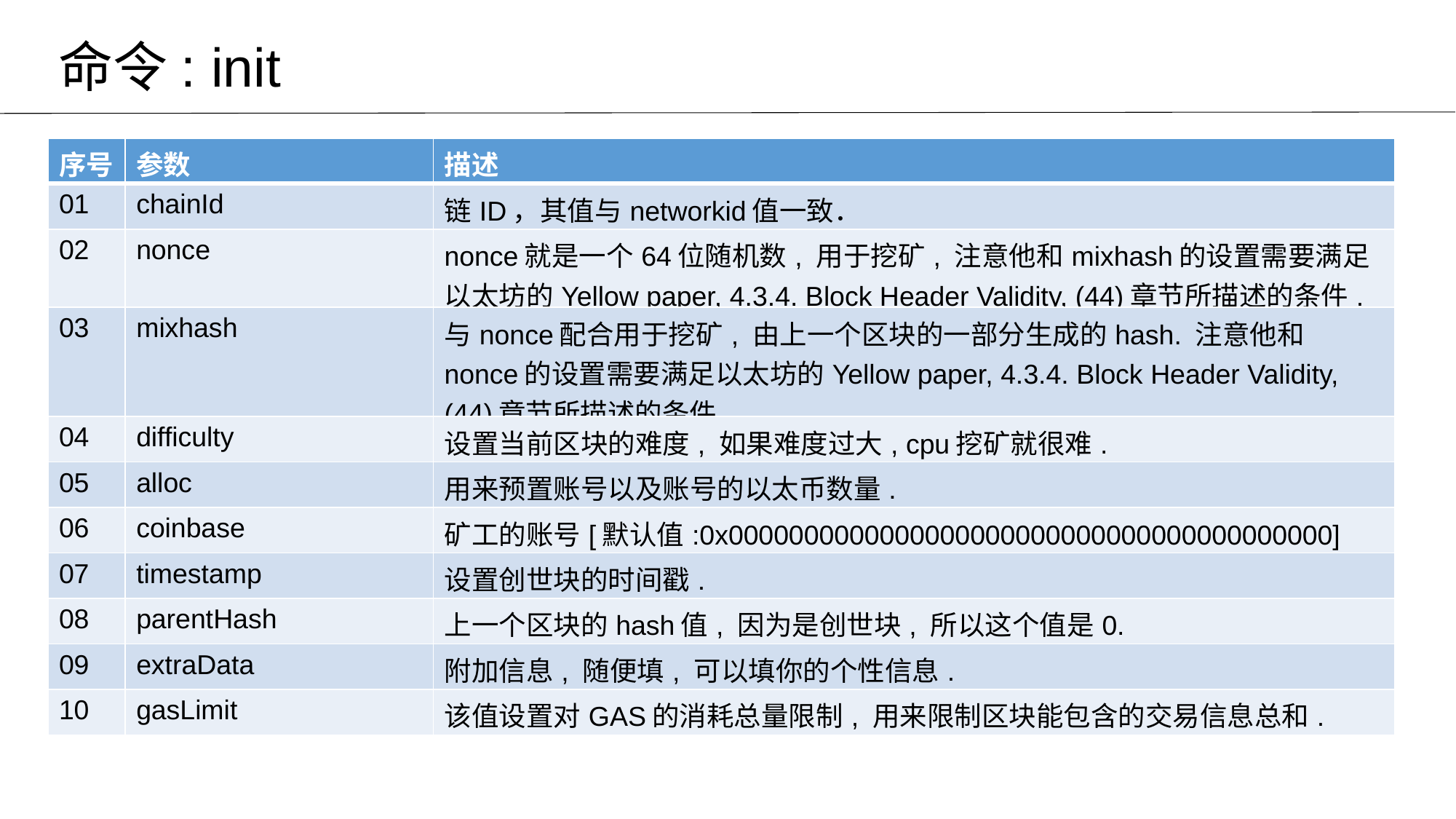

命令: init
| 序号 | 参数 | 描述 |
| --- | --- | --- |
| 01 | chainId | 链ID，其值与networkid值一致． |
| 02 | nonce | nonce就是一个64位随机数, 用于挖矿, 注意他和mixhash的设置需要满足以太坊的Yellow paper, 4.3.4. Block Header Validity, (44)章节所描述的条件. |
| 03 | mixhash | 与nonce配合用于挖矿, 由上一个区块的一部分生成的hash. 注意他和nonce的设置需要满足以太坊的Yellow paper, 4.3.4. Block Header Validity, (44)章节所描述的条件. |
| 04 | difficulty | 设置当前区块的难度, 如果难度过大, cpu挖矿就很难. |
| 05 | alloc | 用来预置账号以及账号的以太币数量. |
| 06 | coinbase | 矿工的账号[默认值:0x0000000000000000000000000000000000000000] |
| 07 | timestamp | 设置创世块的时间戳. |
| 08 | parentHash | 上一个区块的hash值, 因为是创世块, 所以这个值是0. |
| 09 | extraData | 附加信息, 随便填, 可以填你的个性信息. |
| 10 | gasLimit | 该值设置对GAS的消耗总量限制, 用来限制区块能包含的交易信息总和. |